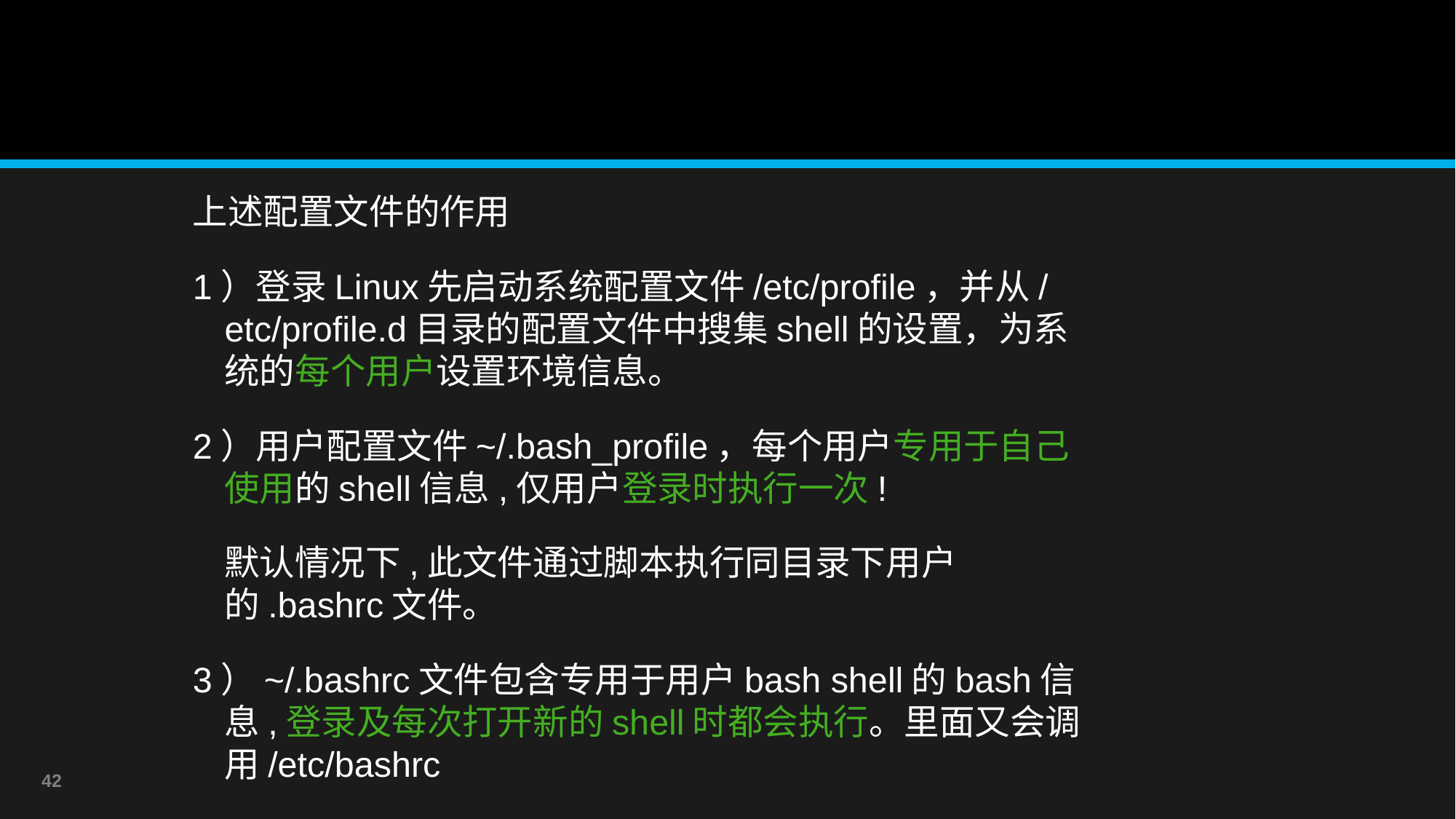

#
上述配置文件的作用
1）登录Linux先启动系统配置文件/etc/profile，并从/etc/profile.d目录的配置文件中搜集shell的设置，为系统的每个用户设置环境信息。
2）用户配置文件~/.bash_profile，每个用户专用于自己使用的shell信息,仅用户登录时执行一次!
	默认情况下,此文件通过脚本执行同目录下用户的.bashrc文件。
3）~/.bashrc文件包含专用于用户bash shell的bash信息,登录及每次打开新的shell时都会执行。里面又会调用/etc/bashrc
42